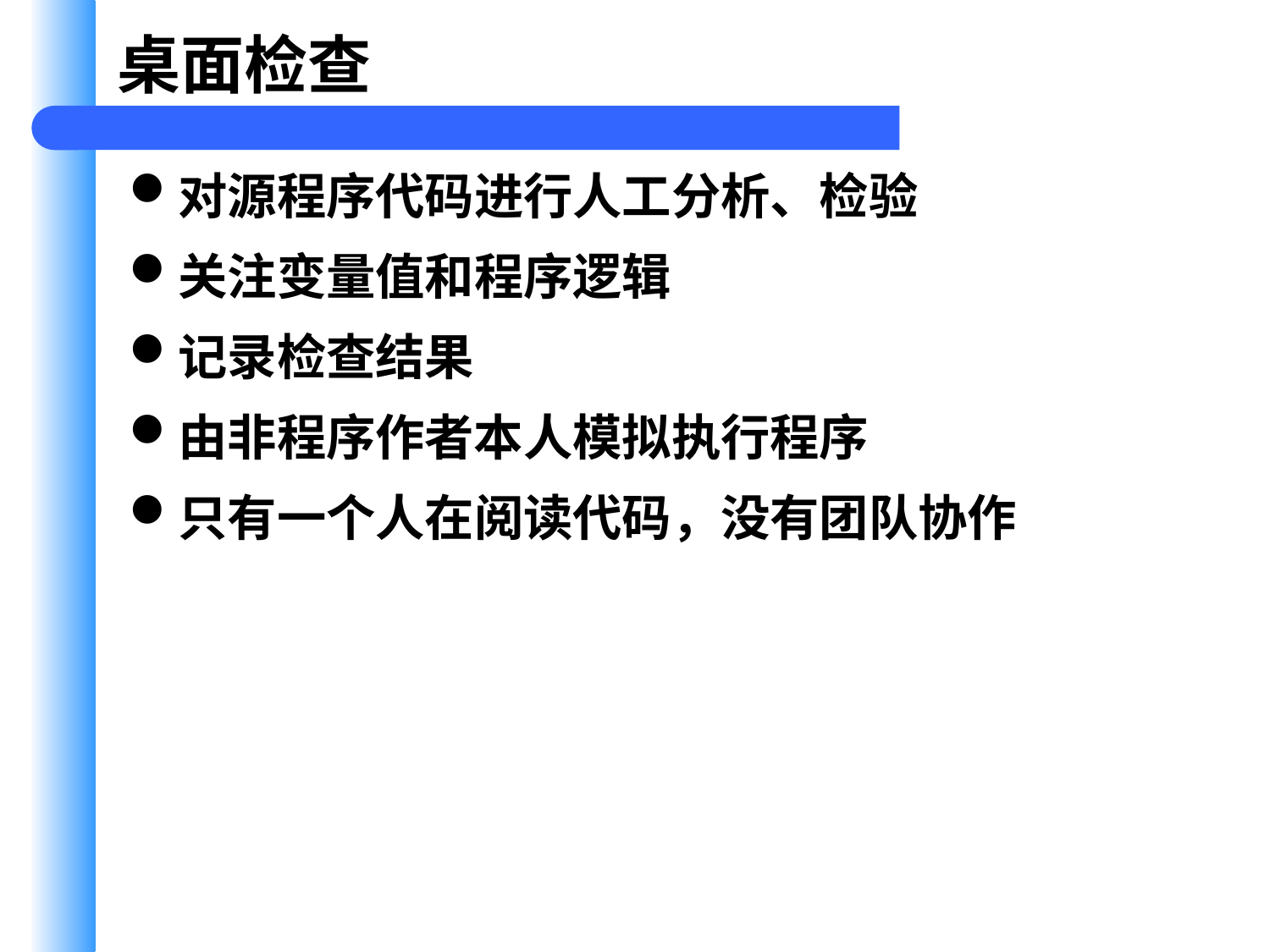

# 桌面检查
对源程序代码进行人工分析、检验
关注变量值和程序逻辑
记录检查结果
由非程序作者本人模拟执行程序
只有一个人在阅读代码，没有团队协作